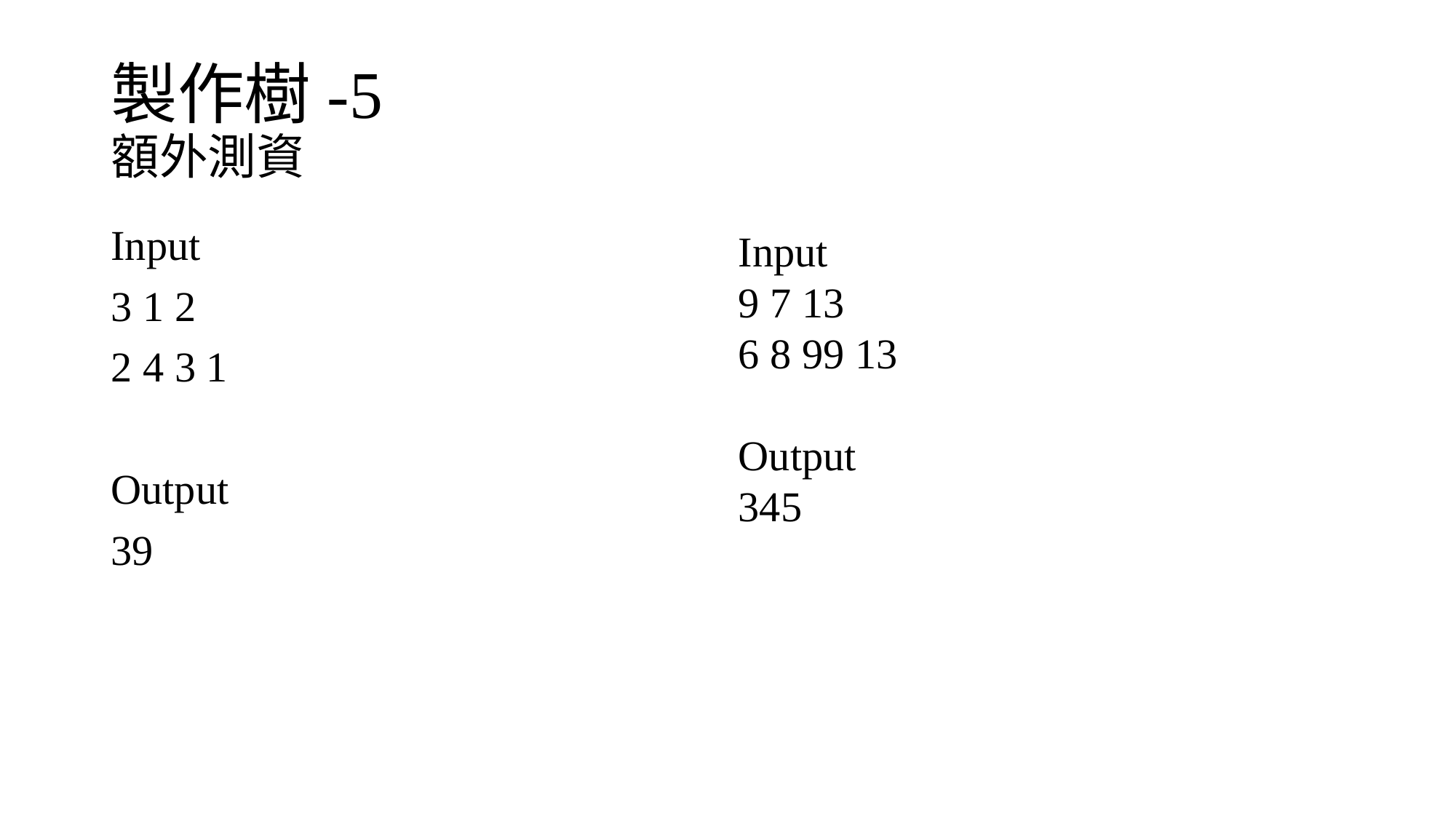

# 製作樹-5 額外測資
Input
3 1 2
2 4 3 1

Output
39

Input
9 7 13
6 8 99 13

Output
345